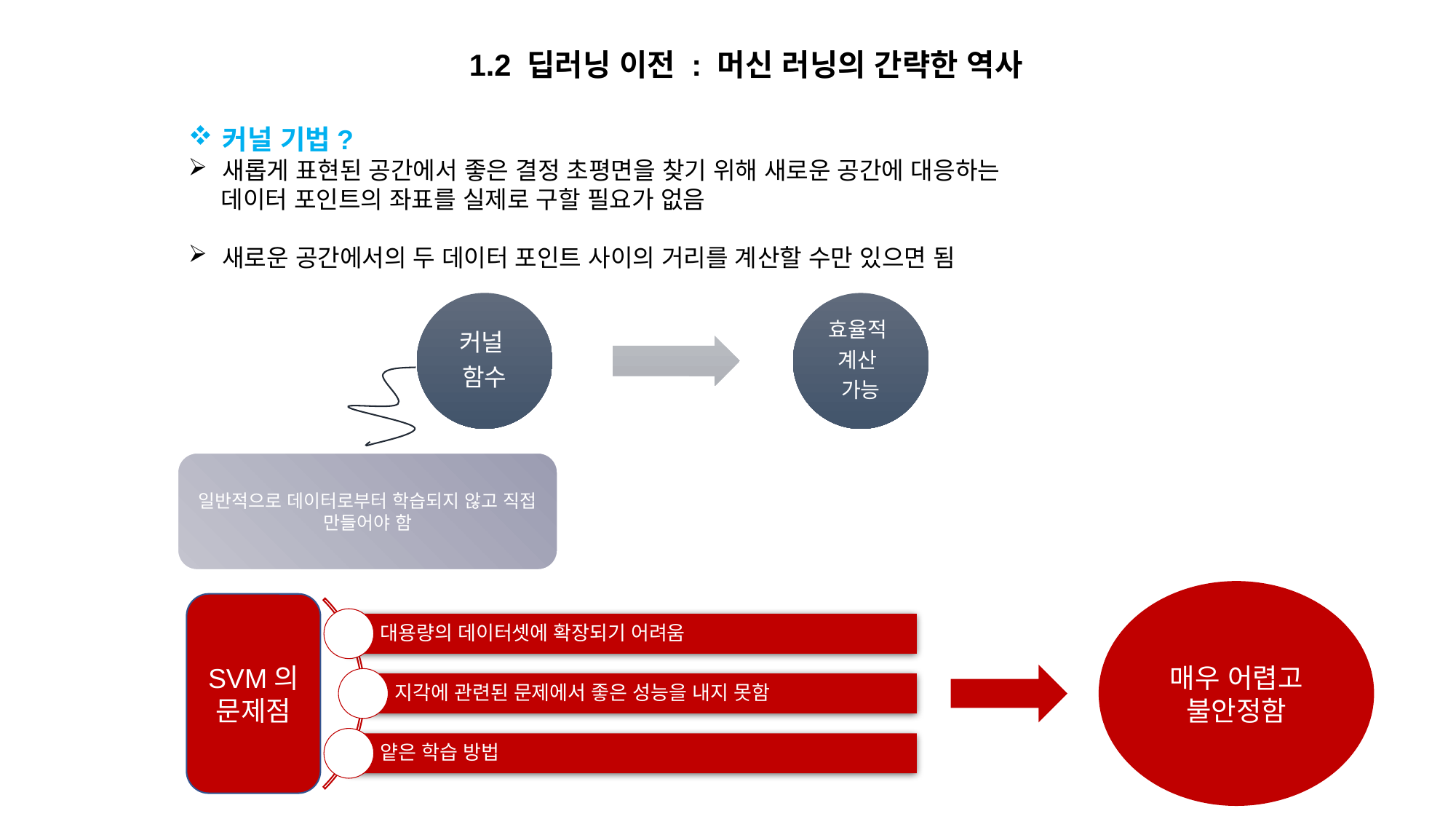

1.2 딥러닝 이전 : 머신 러닝의 간략한 역사
커널 기법?
새롭게 표현된 공간에서 좋은 결정 초평면을 찾기 위해 새로운 공간에 대응하는
    데이터 포인트의 좌표를 실제로 구할 필요가 없음

새로운 공간에서의 두 데이터 포인트 사이의 거리를 계산할 수만 있으면 됨
커널
함수

효율적
계산
가능

일반적으로 데이터로부터 학습되지 않고 직접 만들어야 함
매우 어렵고
불안정함
SVM의 문제점
대용량의 데이터셋에 확장되기 어려움
지각에 관련된 문제에서 좋은 성능을 내지 못함
얕은 학습 방법